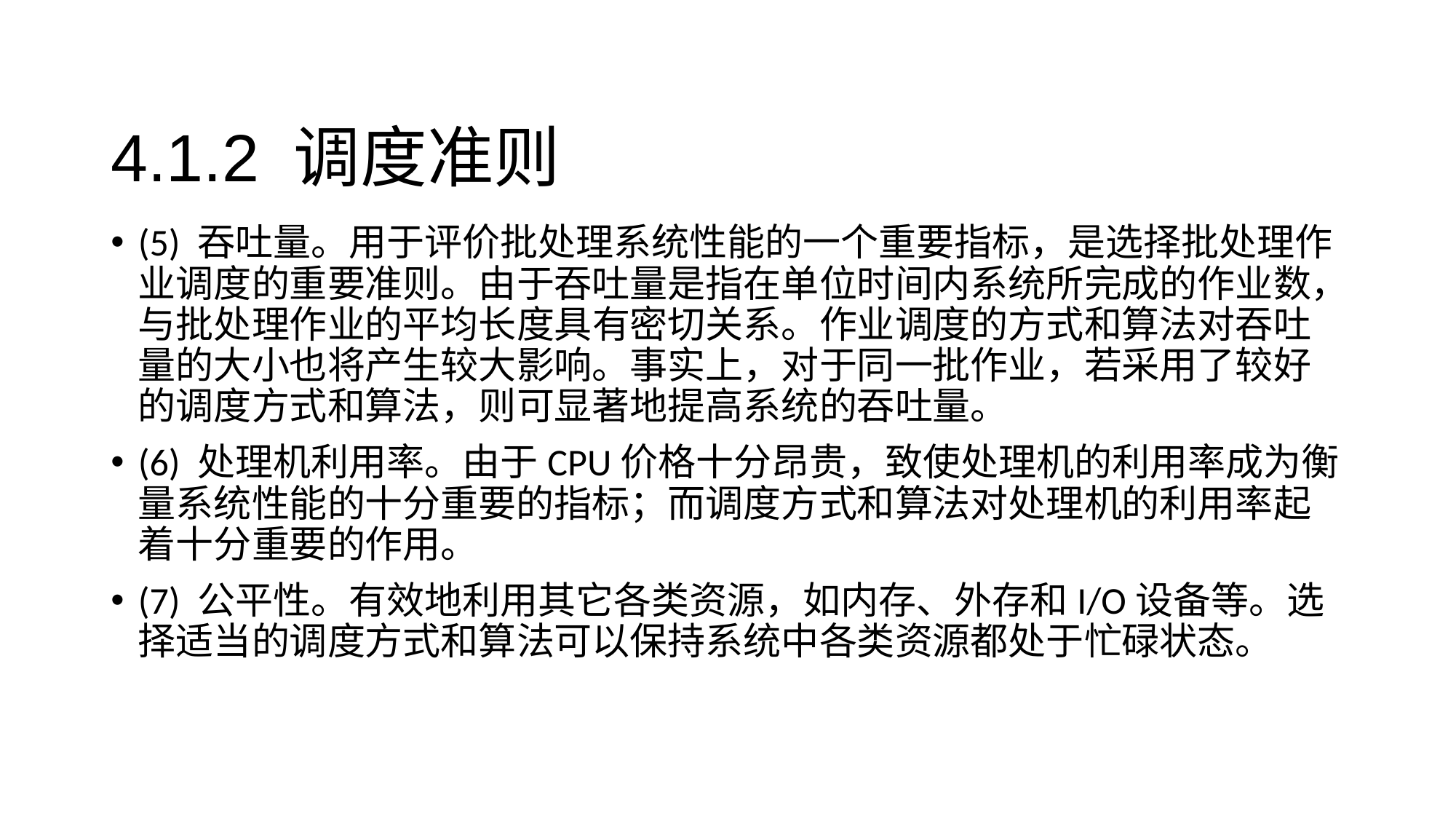

# 4.1.2 调度准则
(5) 吞吐量。用于评价批处理系统性能的一个重要指标，是选择批处理作业调度的重要准则。由于吞吐量是指在单位时间内系统所完成的作业数，与批处理作业的平均长度具有密切关系。作业调度的方式和算法对吞吐量的大小也将产生较大影响。事实上，对于同一批作业，若采用了较好的调度方式和算法，则可显著地提高系统的吞吐量。
(6) 处理机利用率。由于CPU价格十分昂贵，致使处理机的利用率成为衡量系统性能的十分重要的指标；而调度方式和算法对处理机的利用率起着十分重要的作用。
(7) 公平性。有效地利用其它各类资源，如内存、外存和I/O设备等。选择适当的调度方式和算法可以保持系统中各类资源都处于忙碌状态。
19